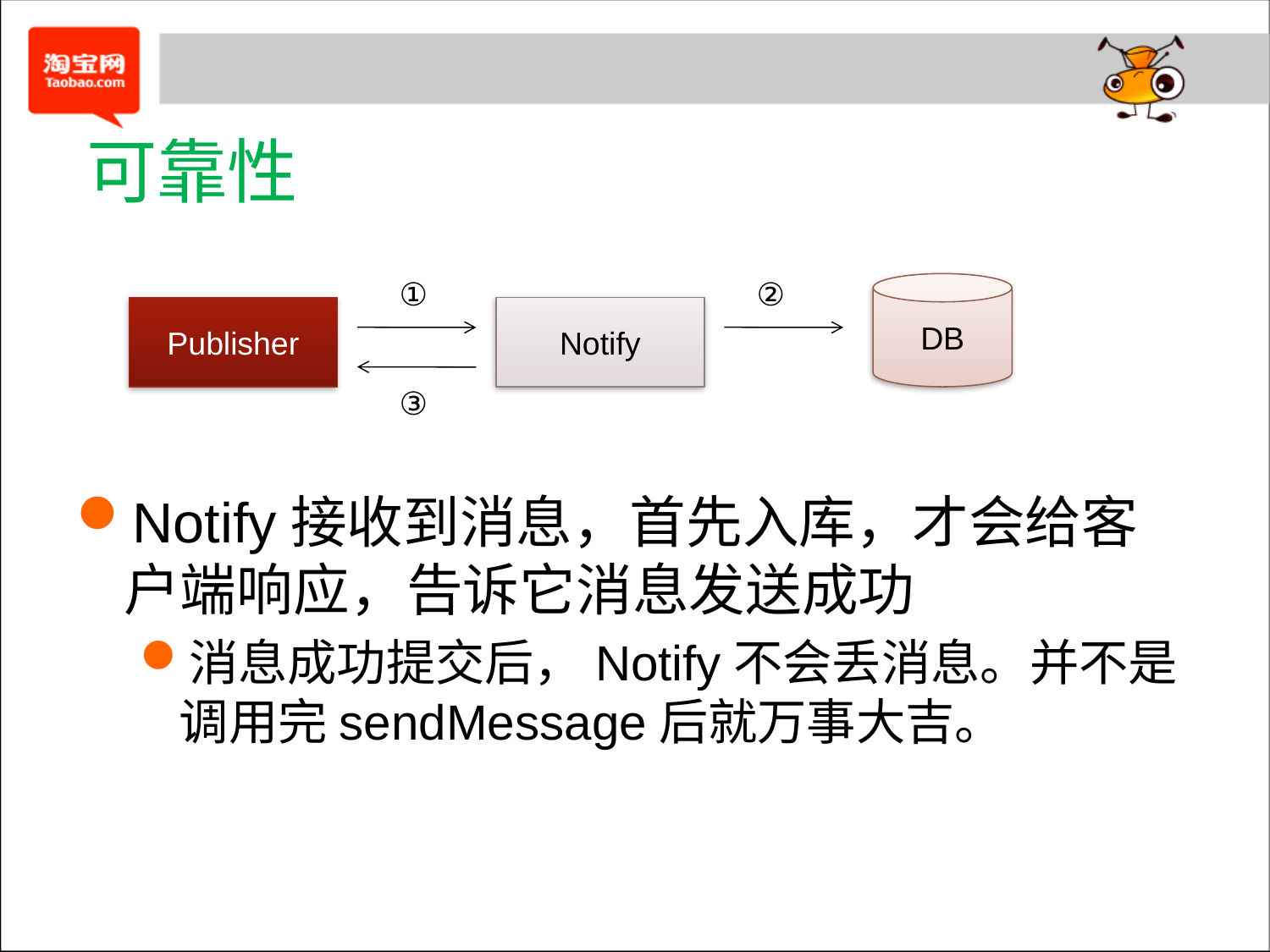

# 可靠性

Notify接收到消息，首先入库，才会给客户端响应，告诉它消息发送成功
消息成功提交后，Notify不会丢消息。并不是调用完sendMessage后就万事大吉。

①
②
DB
Publisher
Notify
③